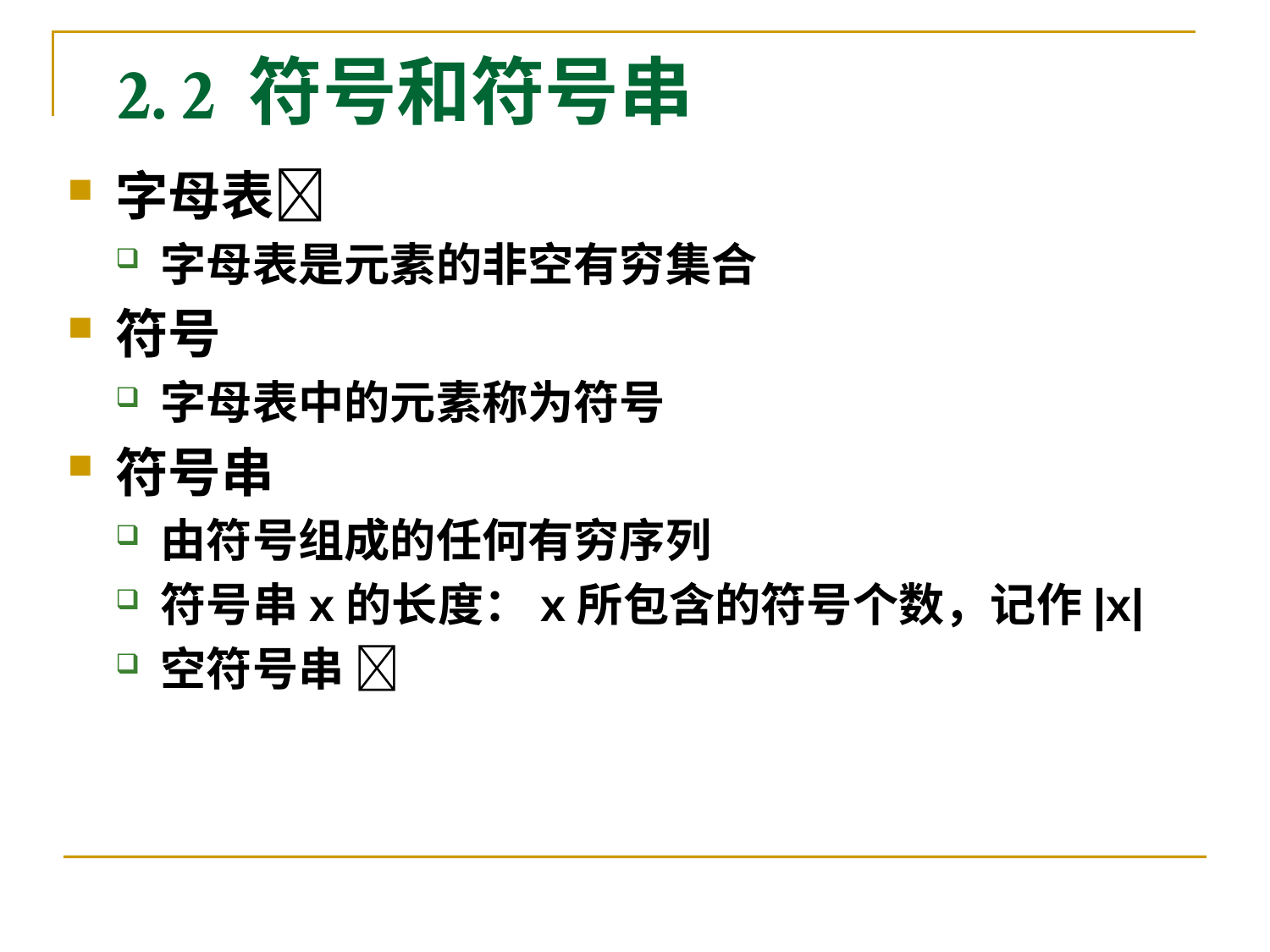

# 2. 2 符号和符号串
字母表∑
字母表是元素的非空有穷集合
符号
字母表中的元素称为符号
符号串
由符号组成的任何有穷序列
符号串x的长度：x所包含的符号个数，记作|x|
空符号串 ε